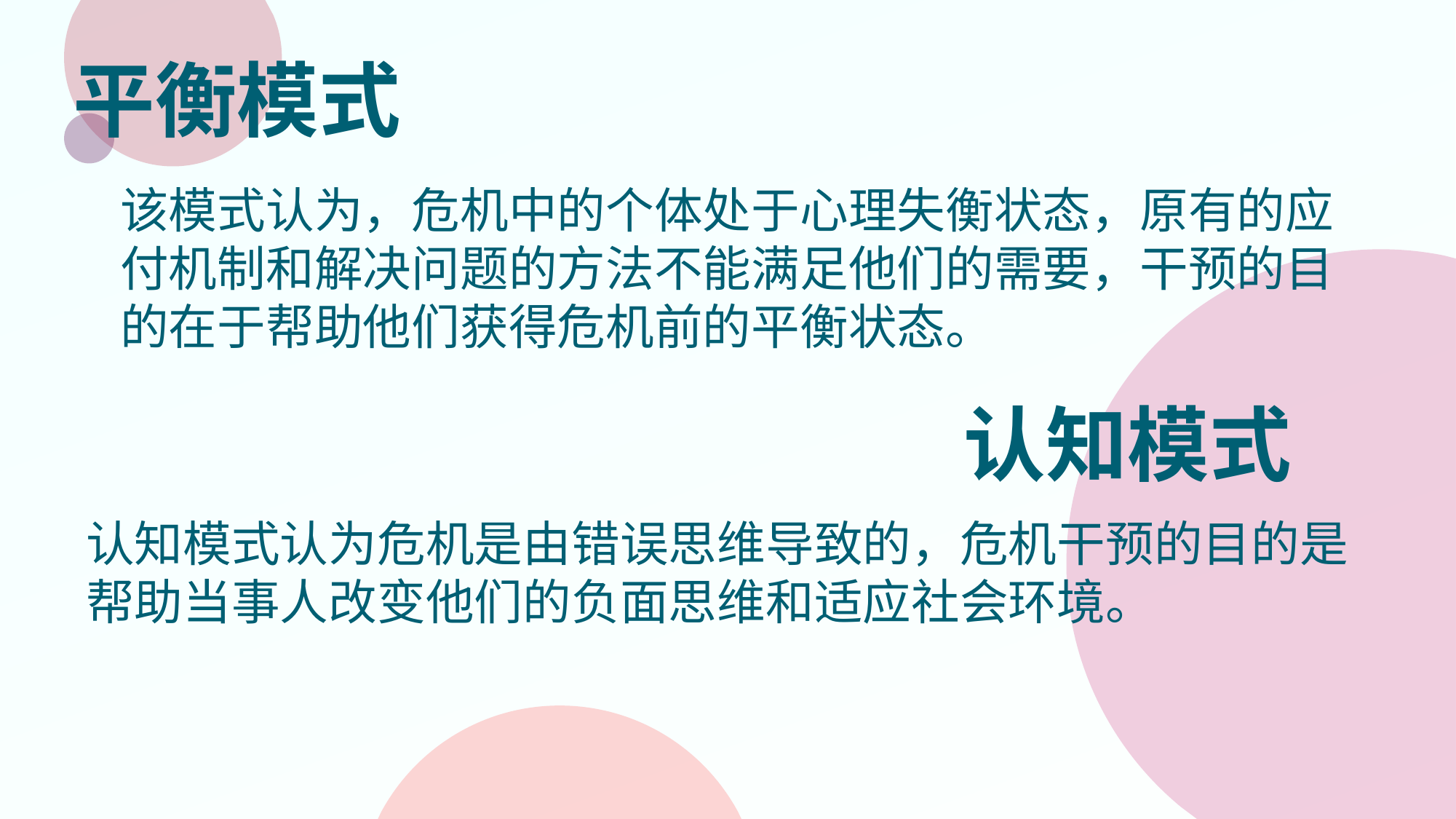

# 平衡模式
该模式认为，危机中的个体处于心理失衡状态，原有的应付机制和解决问题的方法不能满足他们的需要，干预的目的在于帮助他们获得危机前的平衡状态。

认知模式
认知模式认为危机是由错误思维导致的，危机干预的目的是帮助当事人改变他们的负面思维和适应社会环境。